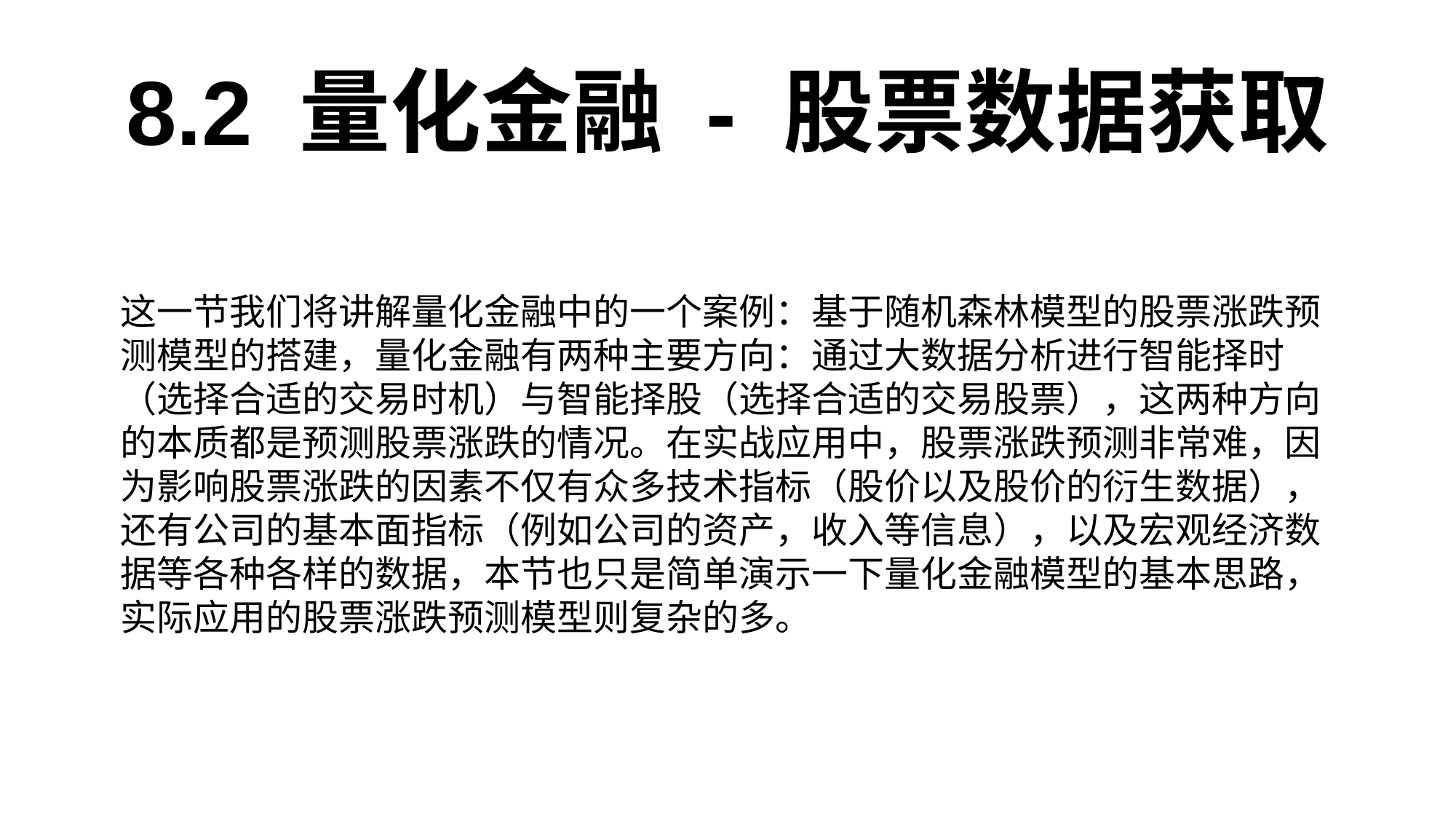

8.2 量化金融 - 股票数据获取

这一节我们将讲解量化金融中的一个案例：基于随机森林模型的股票涨跌预测模型的搭建，量化金融有两种主要方向：通过大数据分析进行智能择时（选择合适的交易时机）与智能择股（选择合适的交易股票），这两种方向的本质都是预测股票涨跌的情况。在实战应用中，股票涨跌预测非常难，因为影响股票涨跌的因素不仅有众多技术指标（股价以及股价的衍生数据），还有公司的基本面指标（例如公司的资产，收入等信息），以及宏观经济数据等各种各样的数据，本节也只是简单演示一下量化金融模型的基本思路，实际应用的股票涨跌预测模型则复杂的多。